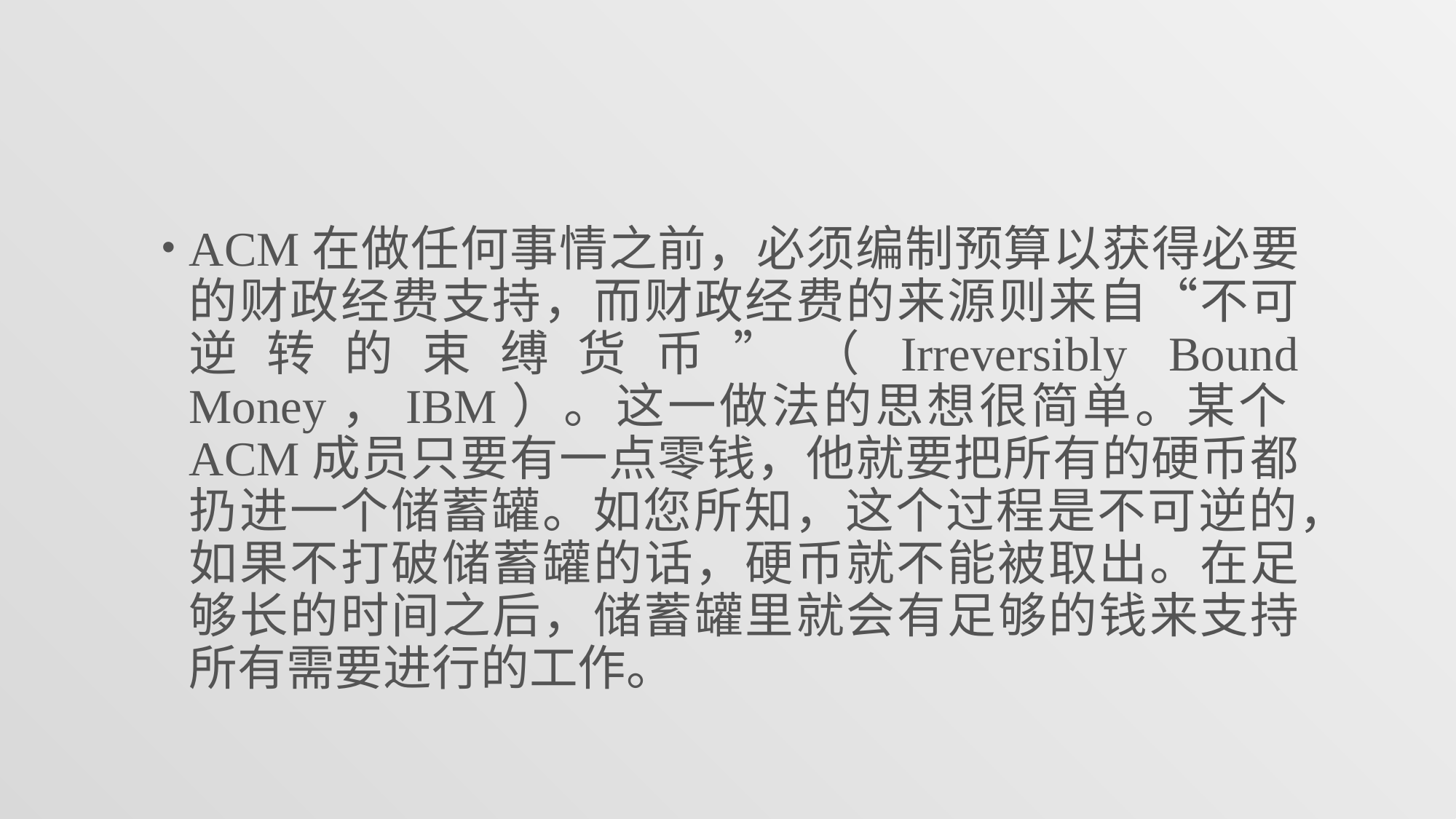

#
ACM在做任何事情之前，必须编制预算以获得必要的财政经费支持，而财政经费的来源则来自“不可逆转的束缚货币”（Irreversibly Bound Money，IBM）。这一做法的思想很简单。某个ACM成员只要有一点零钱，他就要把所有的硬币都扔进一个储蓄罐。如您所知，这个过程是不可逆的，如果不打破储蓄罐的话，硬币就不能被取出。在足够长的时间之后，储蓄罐里就会有足够的钱来支持所有需要进行的工作。